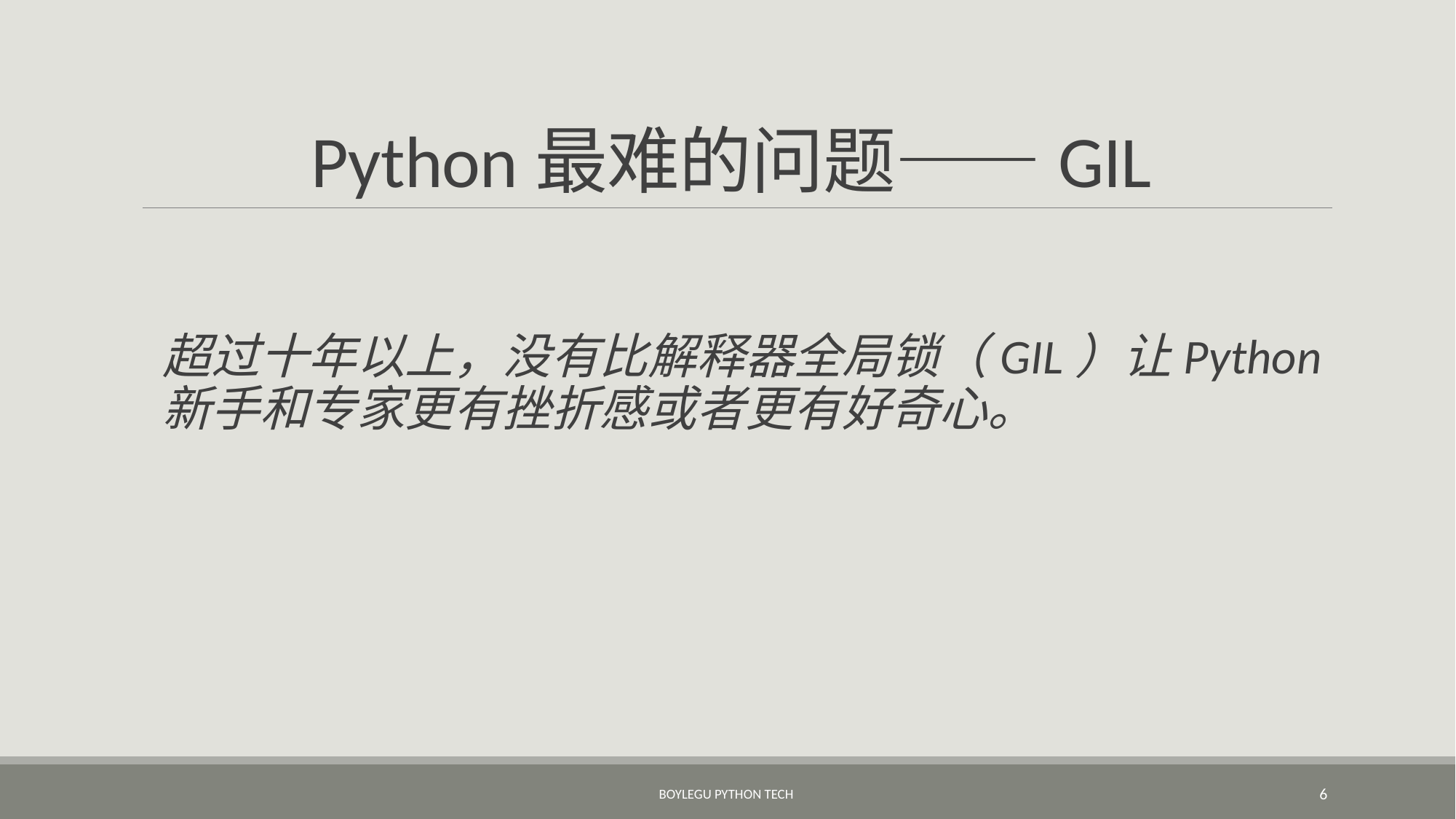

# Python最难的问题——GIL
超过十年以上，没有比解释器全局锁（GIL）让Python新手和专家更有挫折感或者更有好奇心。
BoyleGu Python Tech
6